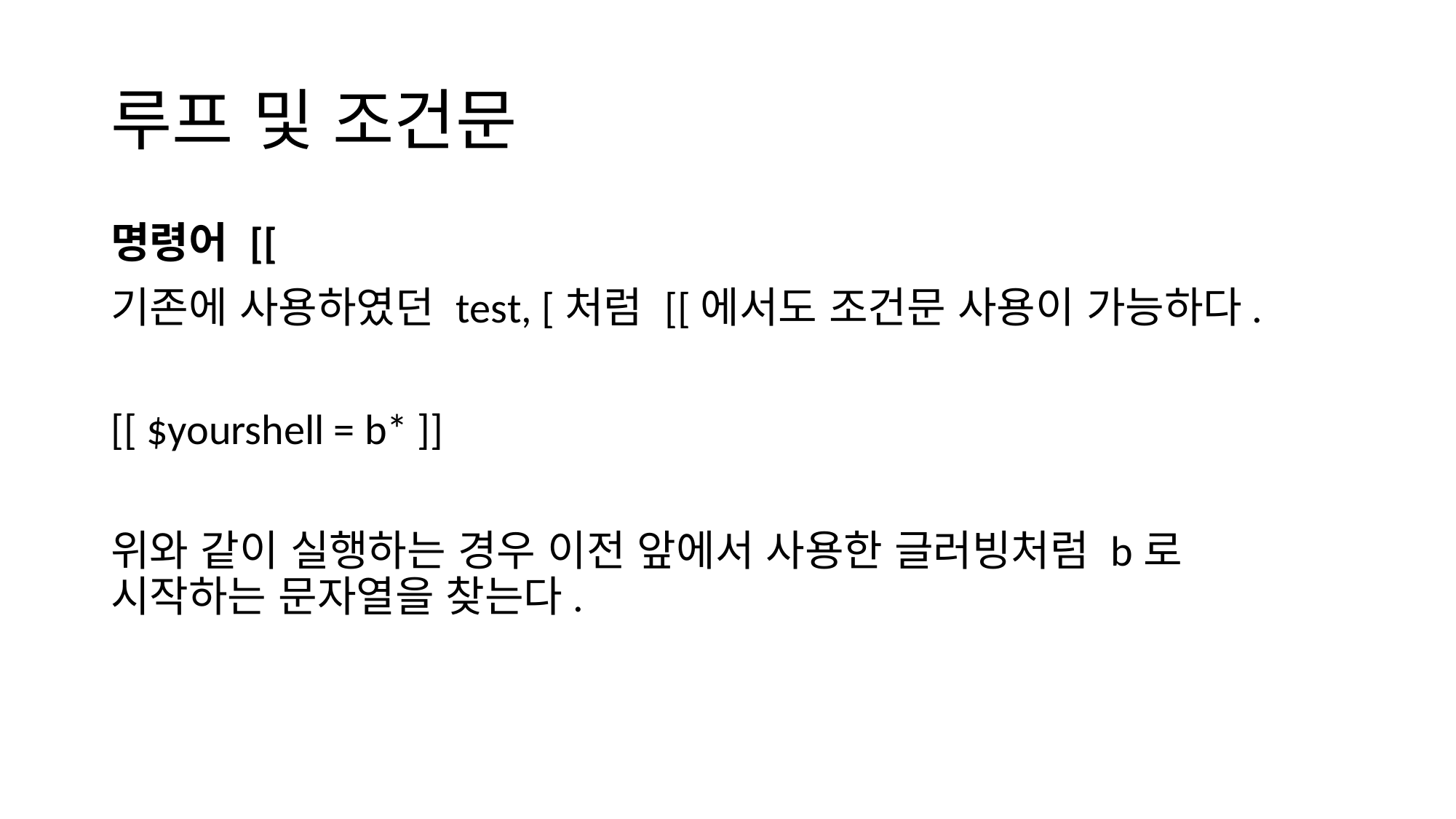

# 루프 및 조건문
명령어 [[
기존에 사용하였던 test, [처럼 [[에서도 조건문 사용이 가능하다.

[[ $yourshell = b* ]]

위와 같이 실행하는 경우 이전 앞에서 사용한 글러빙처럼 b로 시작하는 문자열을 찾는다.